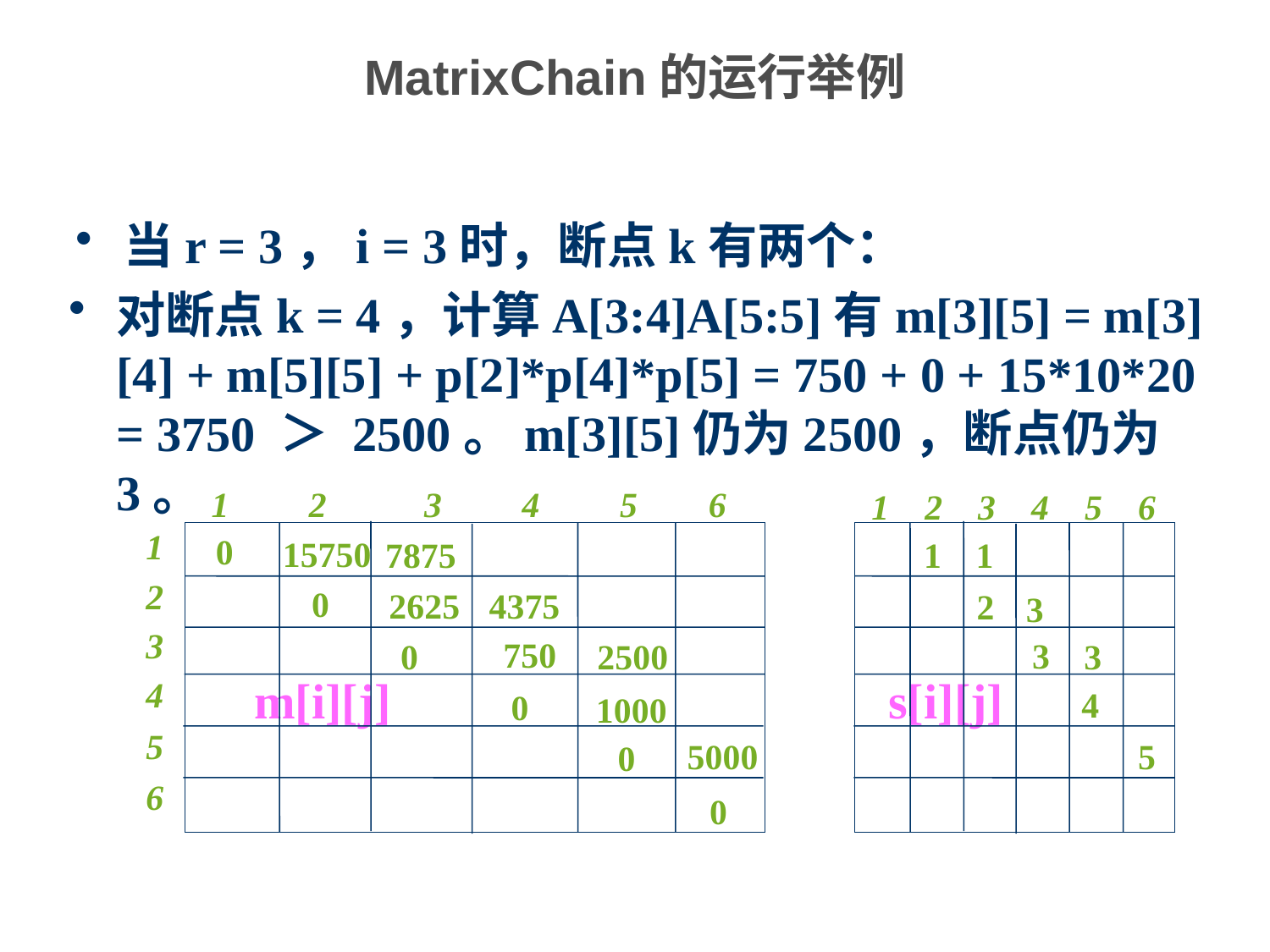

# MatrixChain的运行举例
当r = 3，i = 3时，断点k有两个：
对断点k = 4，计算A[3:4]A[5:5]有m[3][5] = m[3][4] + m[5][5] + p[2]*p[4]*p[5] = 750 + 0 + 15*10*20 = 3750 ＞ 2500。m[3][5]仍为2500，断点仍为3。
      1         2           3         4         5        6
1
2
3
4
5
6

m[i][j]
1    2    3    4    5    6

s[i][j]
0
15750
7875
1
1
0
2625
4375
2
3
750
3
2500
3
0
4
0
1000
5
5000
0
0